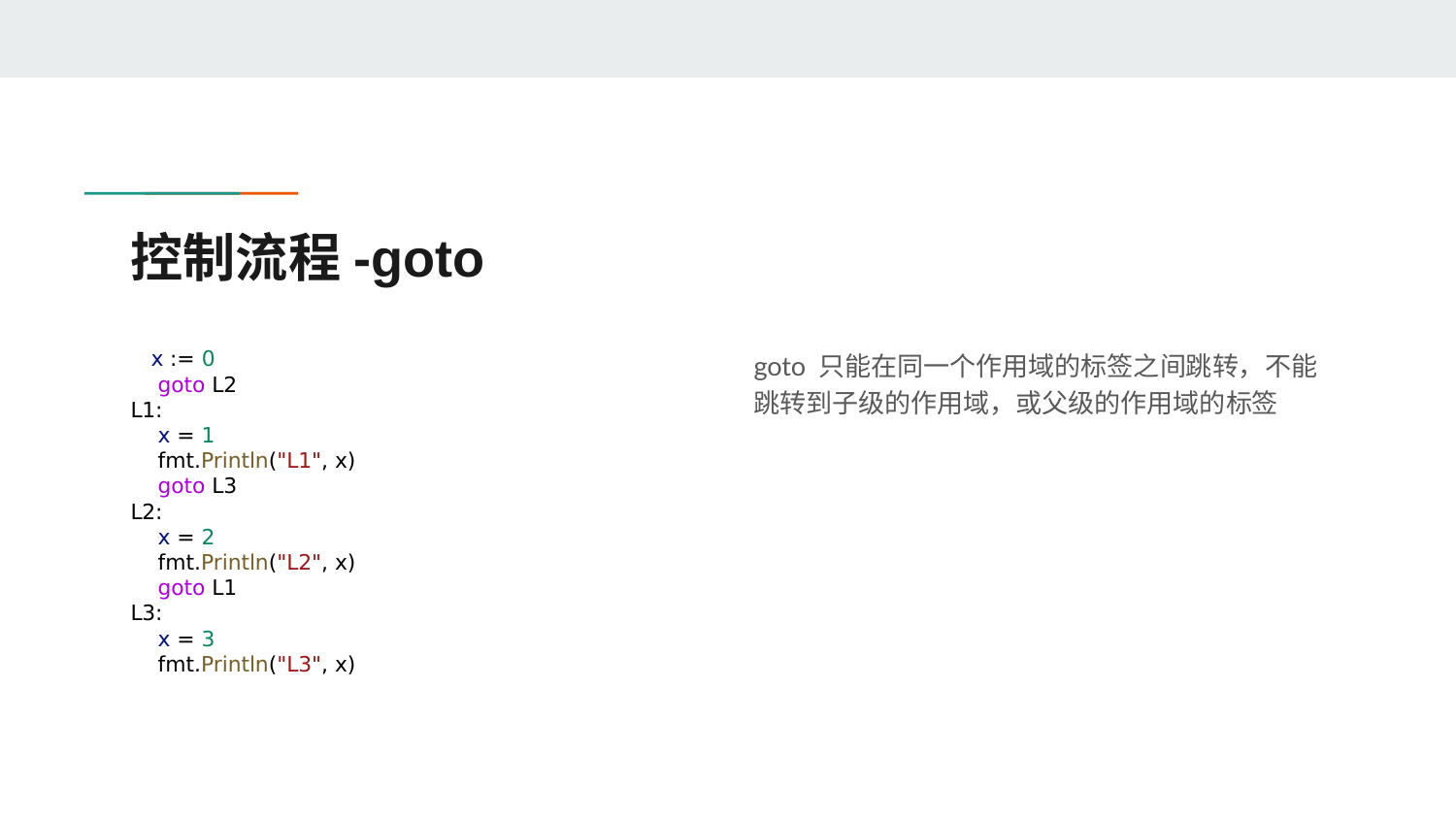

# 控制流程-goto

   x := 0
    goto L2
L1:
    x = 1
    fmt.Println("L1", x)
    goto L3
L2:
    x = 2
    fmt.Println("L2", x)
    goto L1
L3:
    x = 3
    fmt.Println("L3", x)

goto 只能在同一个作用域的标签之间跳转，不能跳转到子级的作用域，或父级的作用域的标签